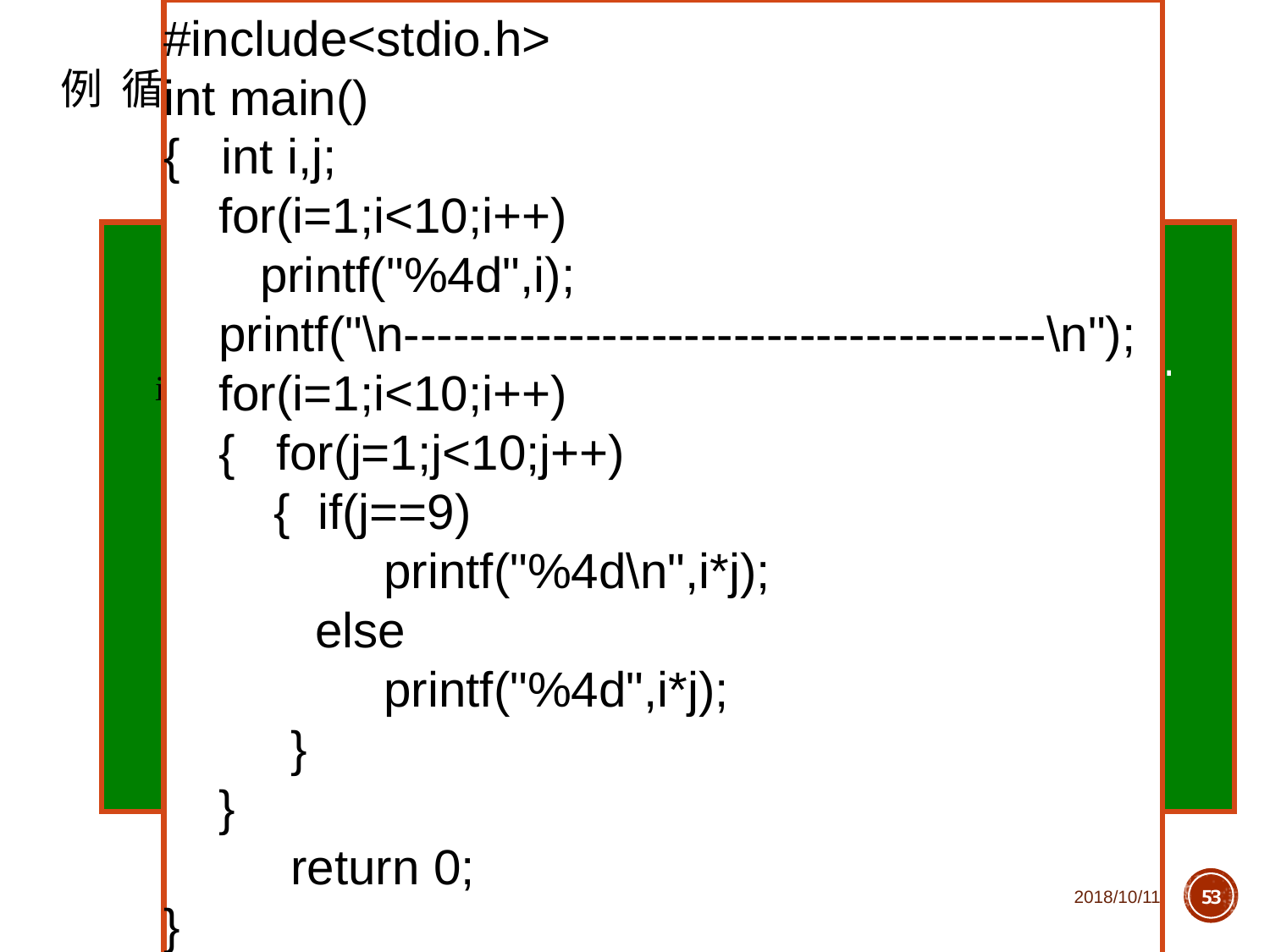

#include<stdio.h>
int main()
{   int i,j;
    for(i=1;i<10;i++)
       printf("%4d",i);
    printf("\n---------------------------------------\n");
    for(i=1;i<10;i++)
    {   for(j=1;j<10;j++)
        {  if(j==9)
                printf("%4d\n",i*j);
           else
                printf("%4d",i*j);
	}
    }
	return 0;
}
例  循环嵌套，输出九九表
j

1
2
3
4
5
6
7
8
9
1
2
3
4
5
6
7
8
9

2
4
6
8
10
12
14
16
18
3
6
9
12
15
18
21
24
27
……………..
9
18
27
36
45
54
63
72
81
i

2018/10/11
53